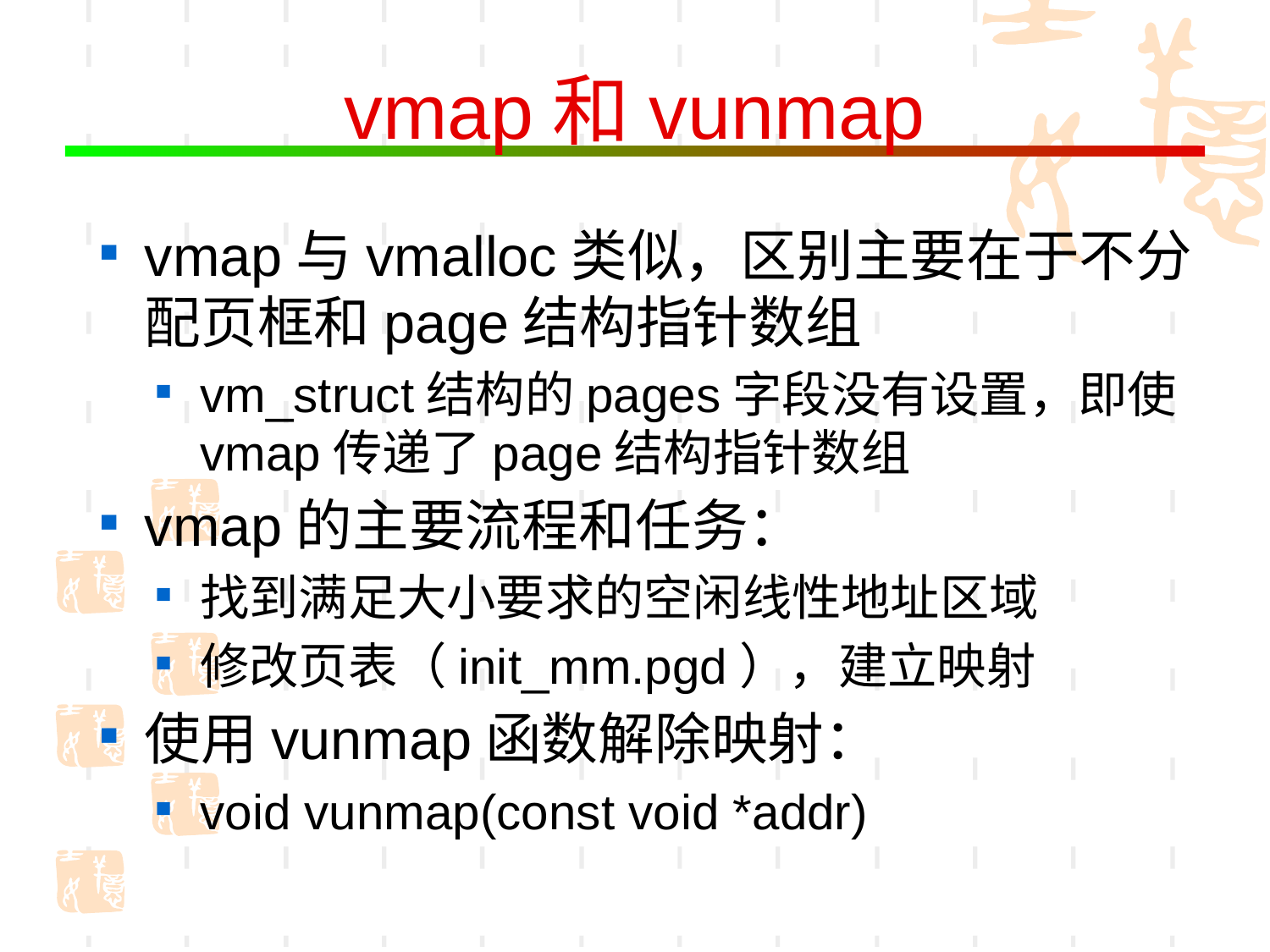

# vmap和vunmap
vmap与vmalloc类似，区别主要在于不分配页框和page结构指针数组
vm_struct结构的pages字段没有设置，即使vmap传递了page结构指针数组
vmap的主要流程和任务：
找到满足大小要求的空闲线性地址区域
修改页表（init_mm.pgd），建立映射
使用vunmap函数解除映射：
void vunmap(const void *addr)